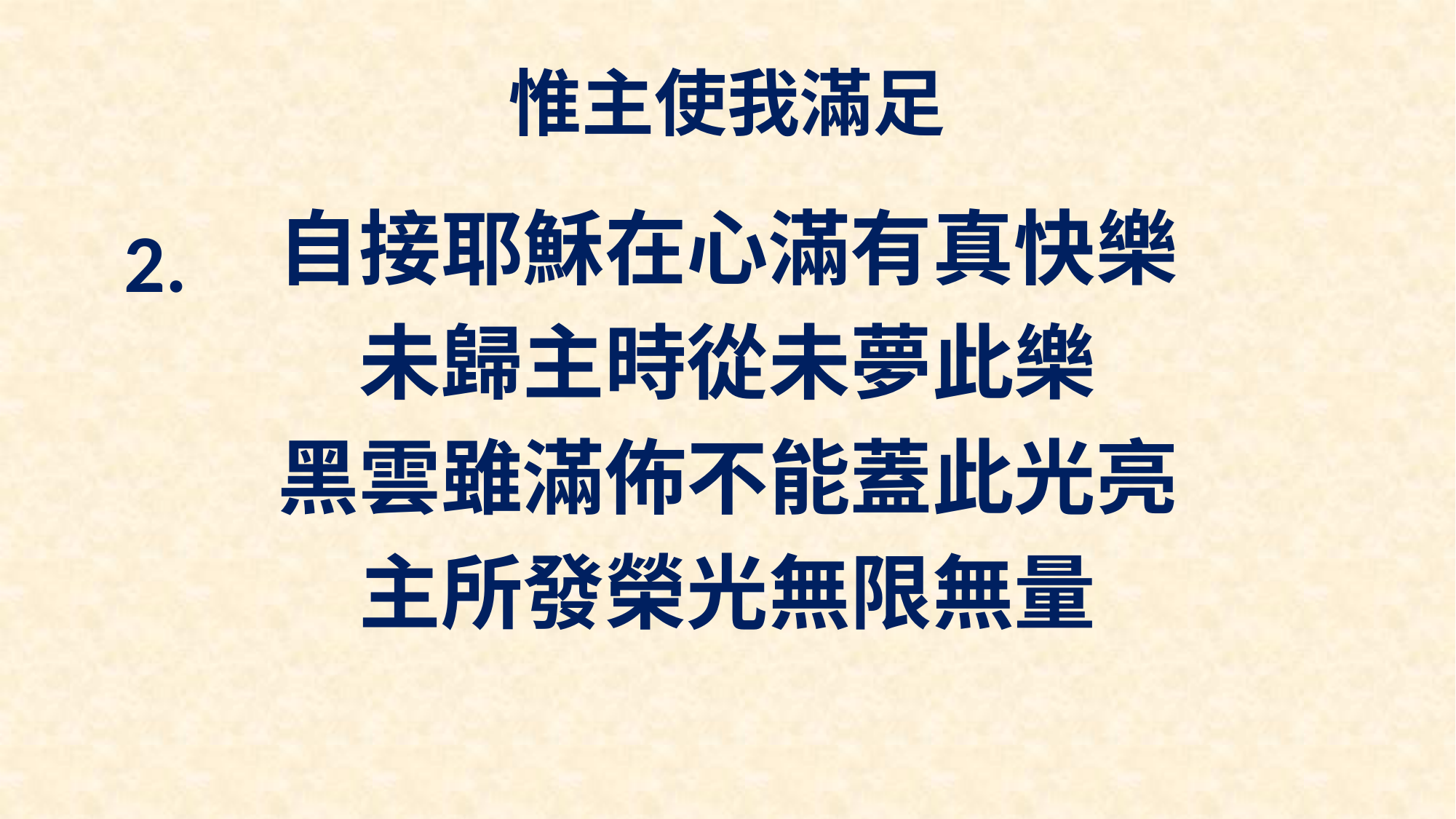

# 惟主使我滿足
自接耶穌在心滿有真快樂
未歸主時從未夢此樂
黑雲雖滿佈不能蓋此光亮
主所發榮光無限無量
2.